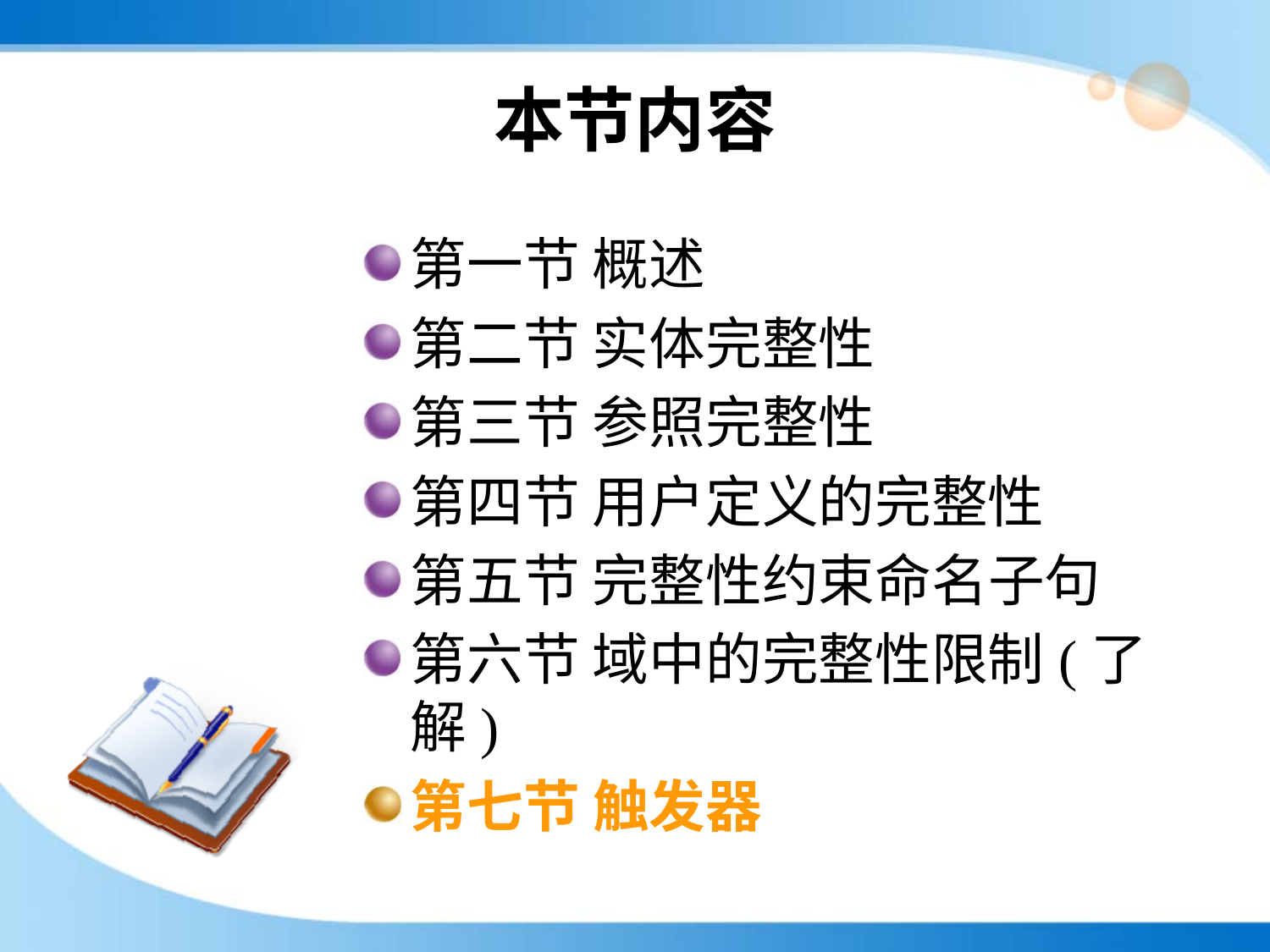

# 本节内容
第一节 概述
第二节 实体完整性
第三节 参照完整性
第四节 用户定义的完整性
第五节 完整性约束命名子句
第六节 域中的完整性限制(了解)
第七节 触发器